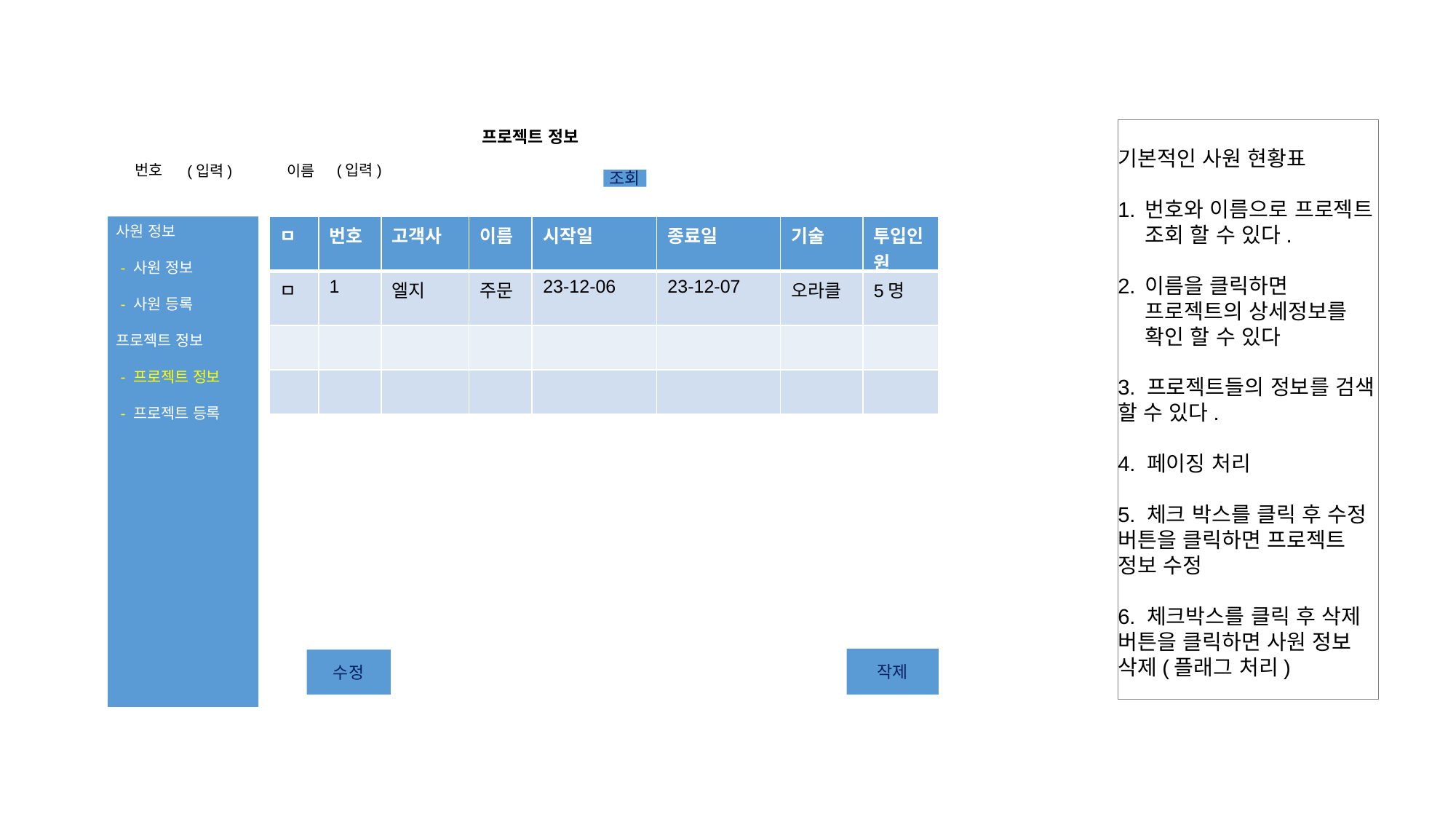

기본적인 사원 현황표

번호와 이름으로 프로젝트 조회 할 수 있다.

이름을 클릭하면 프로젝트의 상세정보를 확인 할 수 있다

3. 프로젝트들의 정보를 검색 할 수 있다.

4. 페이징 처리

5. 체크 박스를 클릭 후 수정 버튼을 클릭하면 프로젝트 정보 수정

6. 체크박스를 클릭 후 삭제 버튼을 클릭하면 사원 정보 삭제(플래그 처리)

프로젝트 정보
(입력)
번호
(입력)
이름
조회
사원 정보

 - 사원 정보

 - 사원 등록

프로젝트 정보

 - 프로젝트 정보

 - 프로젝트 등록

| ㅁ | 번호 | 고객사 | 이름 | 시작일 | 종료일 | 기술 | 투입인원 |
| --- | --- | --- | --- | --- | --- | --- | --- |
| ㅁ | 1 | 엘지 | 주문 | 23-12-06 | 23-12-07 | 오라클 | 5명 |
|  |  |  |  |  |  |  |  |
|  |  |  |  |  |  |  |  |
작제
수정